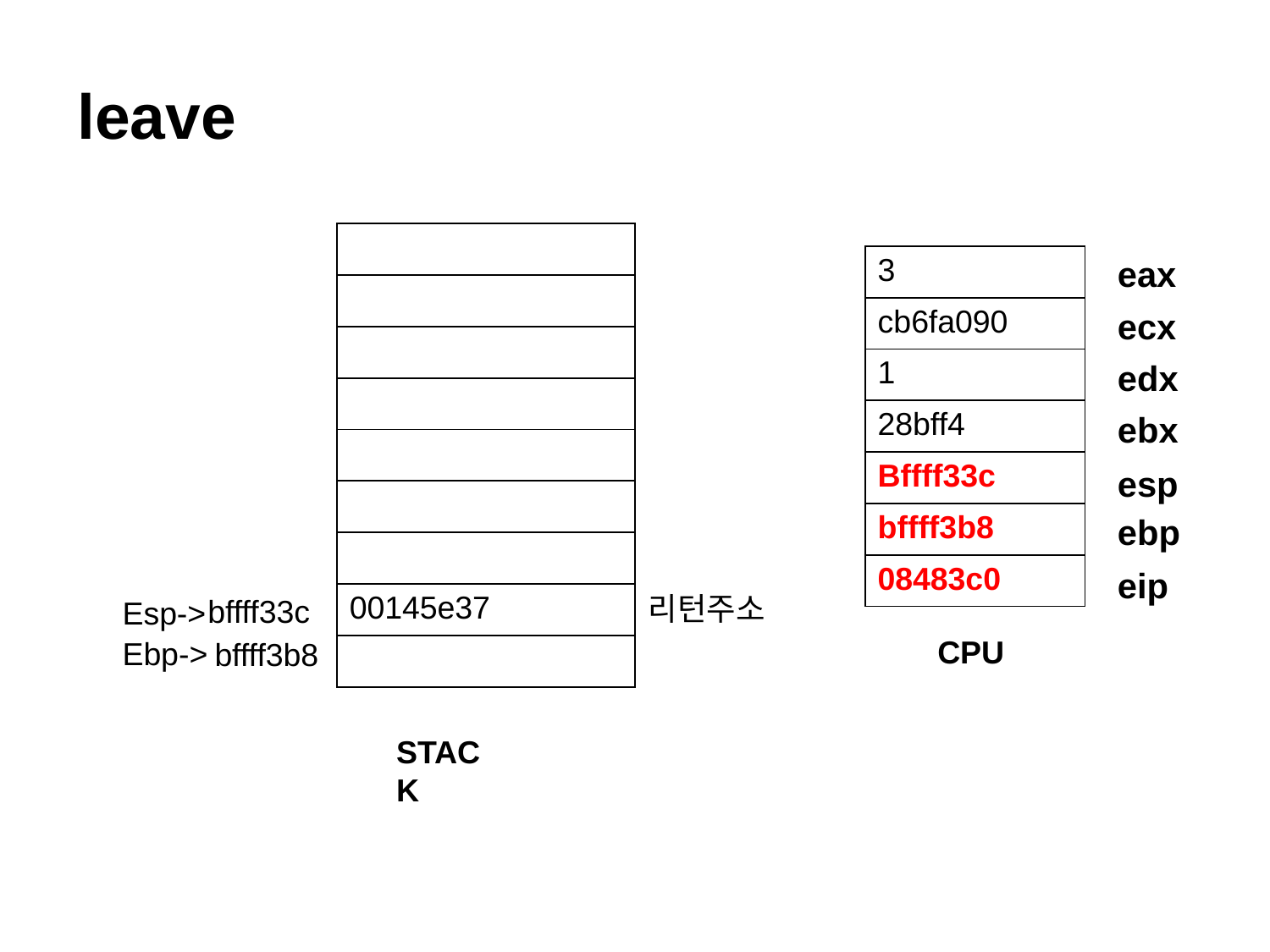

leave
|  |
| --- |
|  |
|  |
|  |
|  |
|  |
|  |
| 00145e37 |
|  |
| 3 |
| --- |
| cb6fa090 |
| 1 |
| 28bff4 |
| Bffff33c |
| bffff3b8 |
| 08483c0 |
eax
ecx
edx
ebx
esp
ebp
eip
리턴주소
bffff33c
Esp->
CPU
Ebp->
bffff3b8
STACK